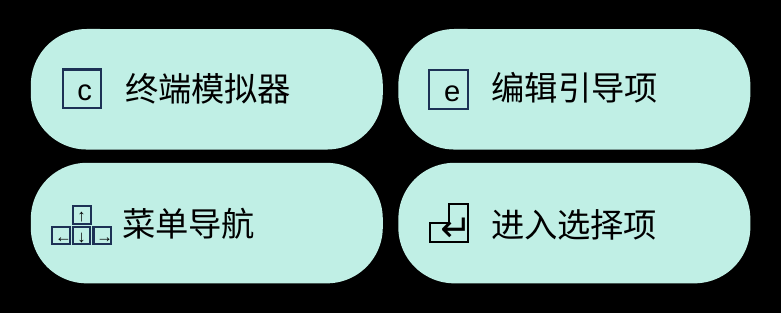

编辑引导项
e

终端模拟器
c

菜单导航
↑
→
←
↓

↵
进入选择项